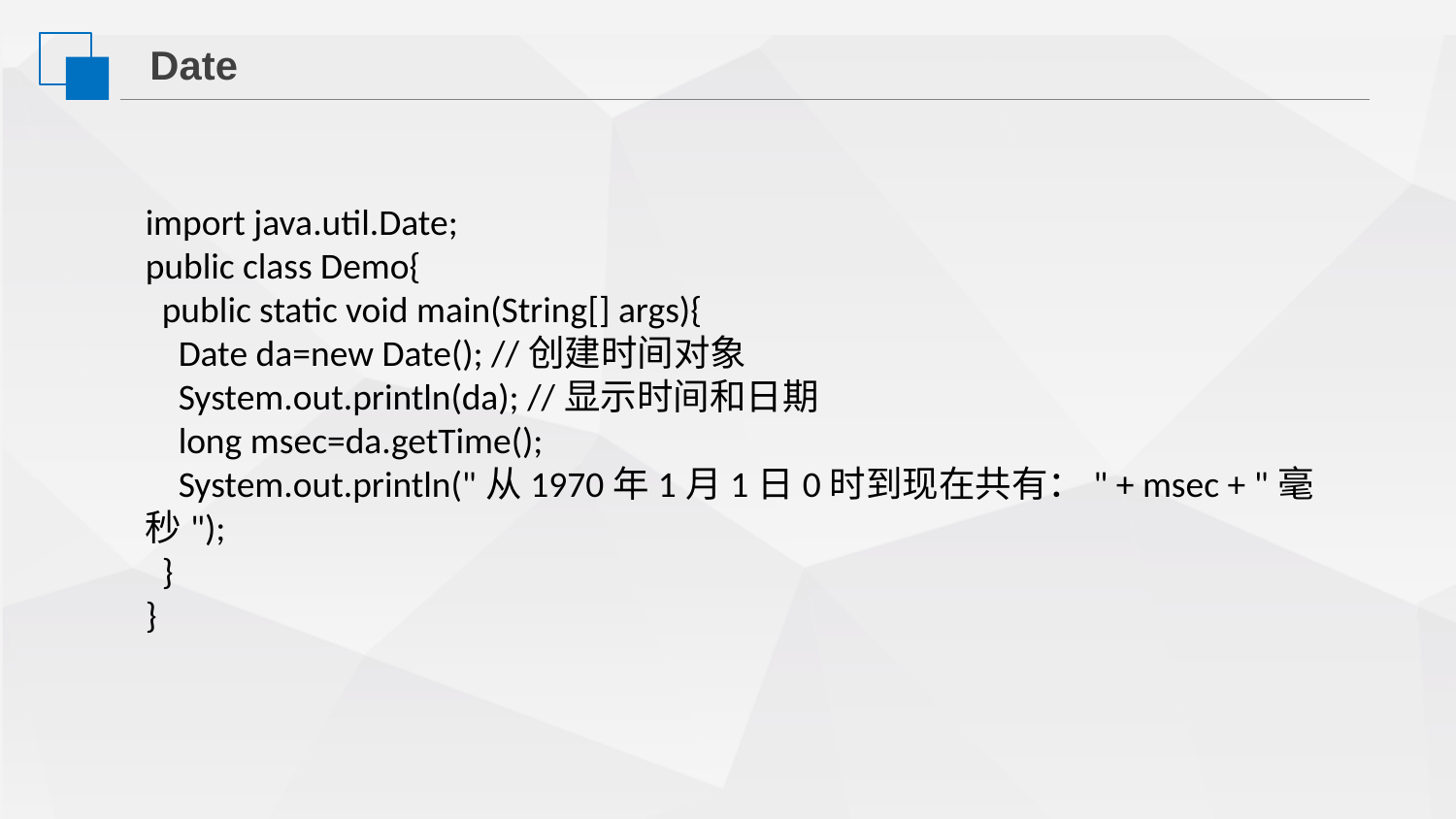

Date
import java.util.Date;
public class Demo{
  public static void main(String[] args){
    Date da=new Date(); //创建时间对象
    System.out.println(da); //显示时间和日期
    long msec=da.getTime();
    System.out.println("从1970年1月1日0时到现在共有：" + msec + "毫秒");
  }
}